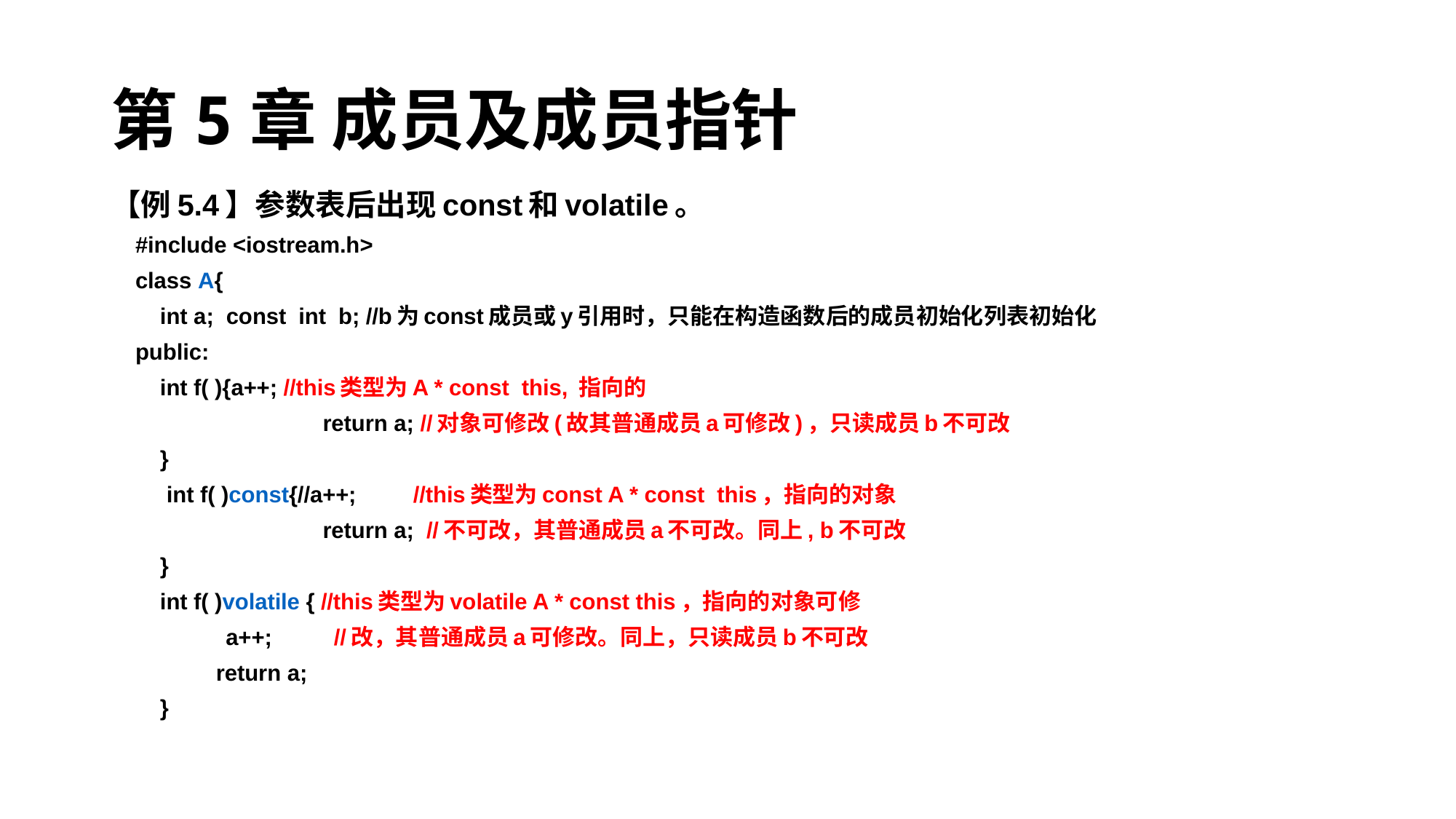

# 第5章 成员及成员指针
【例5.4】参数表后出现const和volatile。
	#include <iostream.h>
	class A{
	    int a;  const  int  b; //b为const成员或y引用时，只能在构造函数后的成员初始化列表初始化
	public:
	    int f( ){a++; //this类型为A * const  this, 指向的
    	    	 return a; //对象可修改(故其普通成员a可修改)，只读成员b不可改
	    }
         int f( )const{//a++; 	 //this类型为const A * const  this，指向的对象
    	    	 return a;  //不可改，其普通成员a不可改。同上, b不可改
	    }
	    int f( )volatile { //this类型为volatile A * const this，指向的对象可修
          	a++;          //改，其普通成员a可修改。同上，只读成员b不可改
                 return a;
	    }